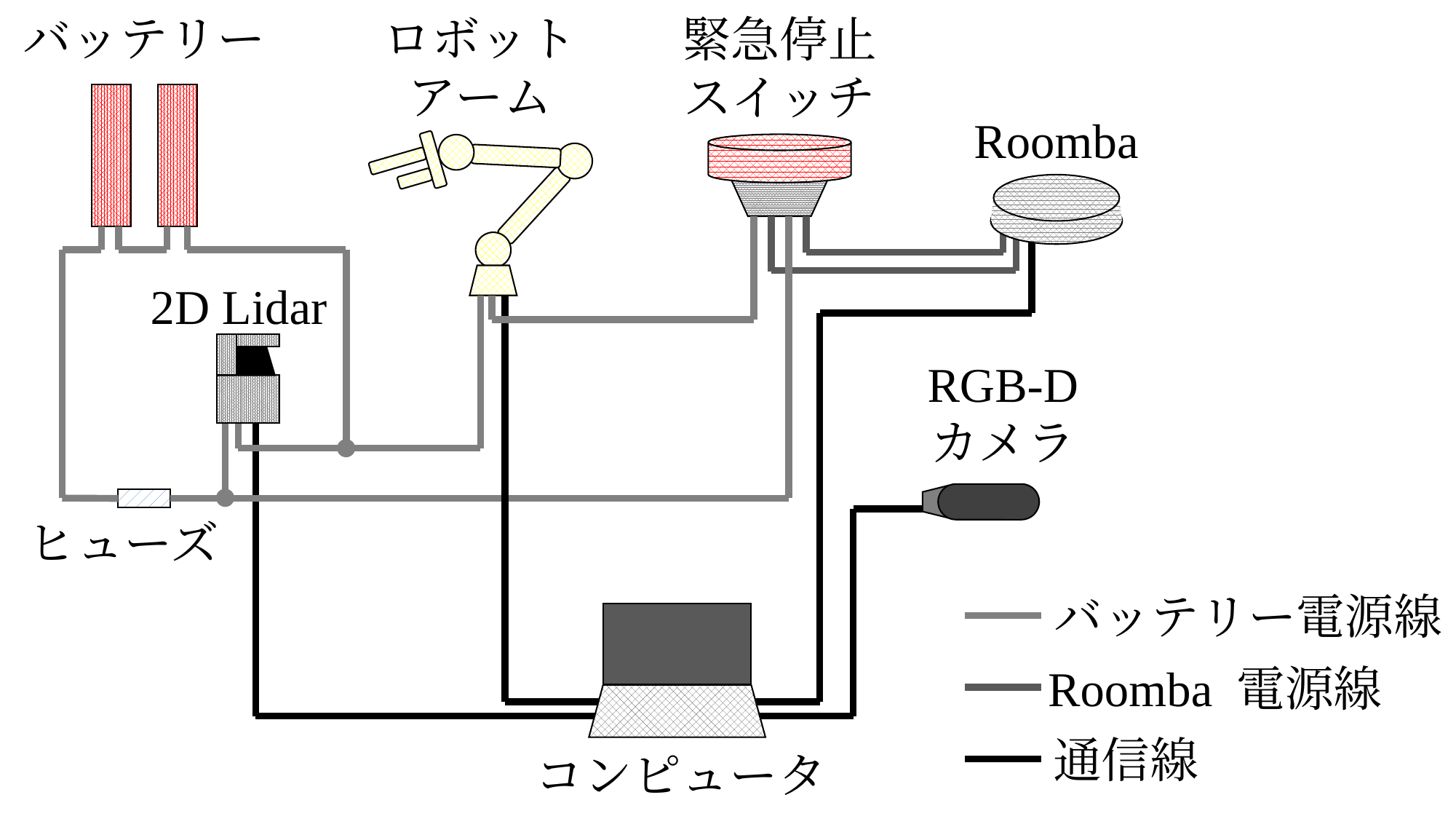

バッテリー
ロボット
アーム
緊急停止
スイッチ

Roomba

2D Lidar

RGB-D
カメラ

ヒューズ
バッテリー電源線

コンピュータ
Roomba 電源線
通信線